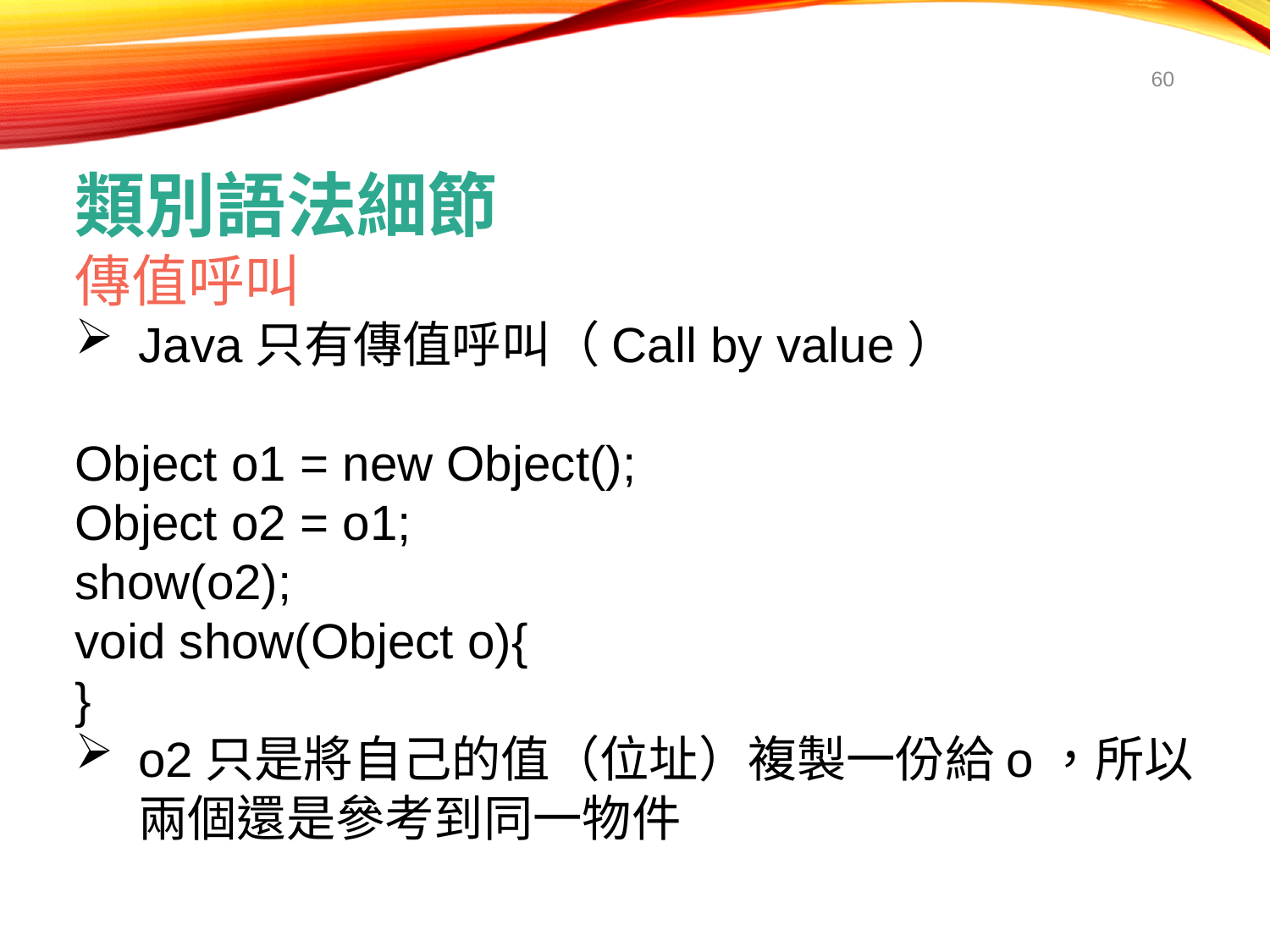

60
類別語法細節
傳值呼叫
Java只有傳值呼叫（Call by value）

Object o1 = new Object();
Object o2 = o1;
show(o2);
void show(Object o){
}
o2只是將自己的值（位址）複製一份給o，所以兩個還是參考到同一物件